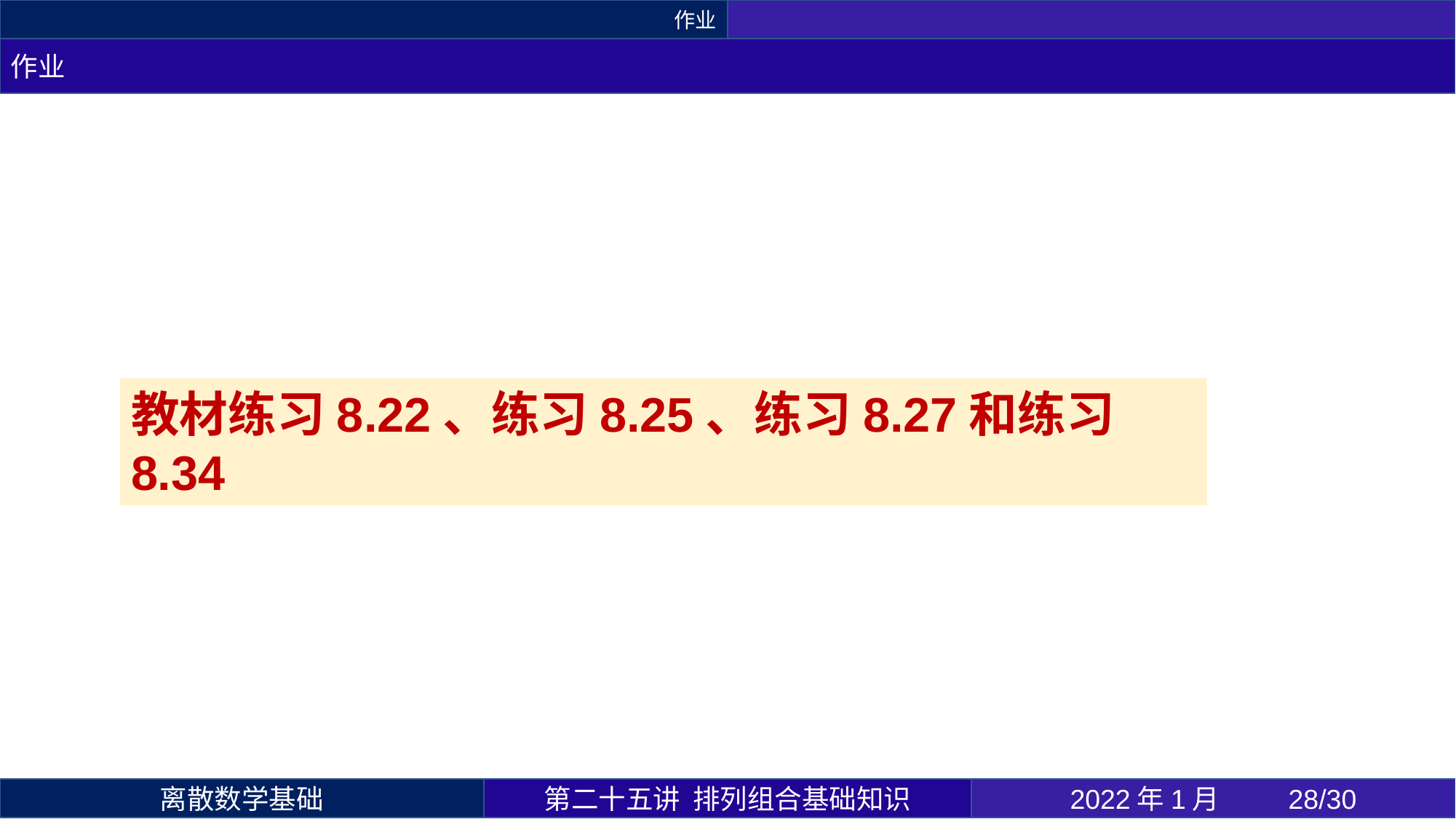

作业
作业
教材练习8.22、练习8.25、练习8.27和练习8.34
第二十五讲  排列组合基础知识
2022年1月 	28/30
离散数学基础